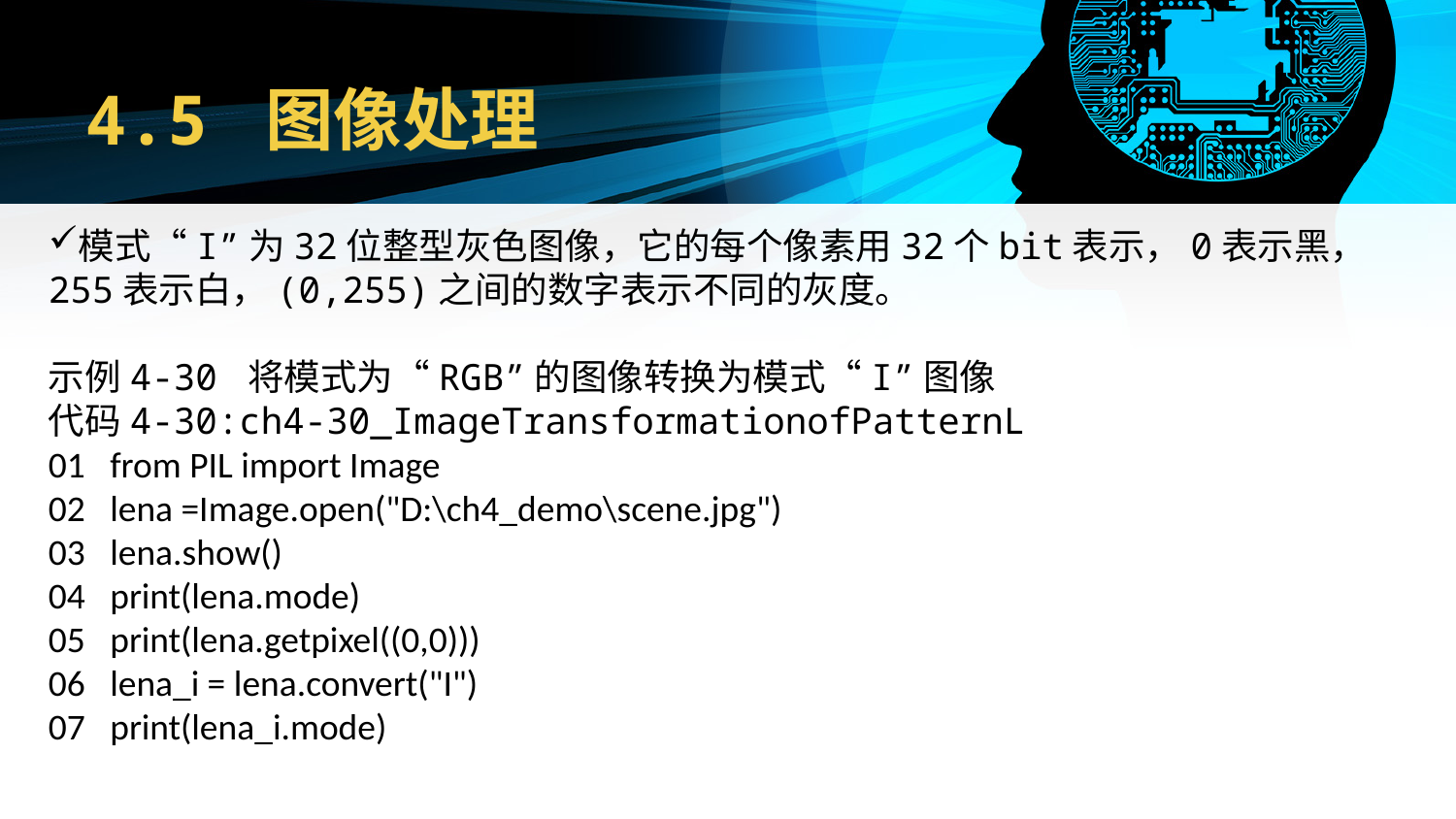

# 4.5 图像处理
模式“I”为32位整型灰色图像，它的每个像素用32个bit表示，0表示黑，255表示白，(0,255)之间的数字表示不同的灰度。

示例4-30 将模式为“RGB”的图像转换为模式“I”图像
代码4-30:ch4-30_ImageTransformationofPatternL
01   from PIL import Image
02   lena =Image.open("D:\ch4_demo\scene.jpg")
03   lena.show()
04   print(lena.mode)
05   print(lena.getpixel((0,0)))
06   lena_i = lena.convert("I")
07   print(lena_i.mode)